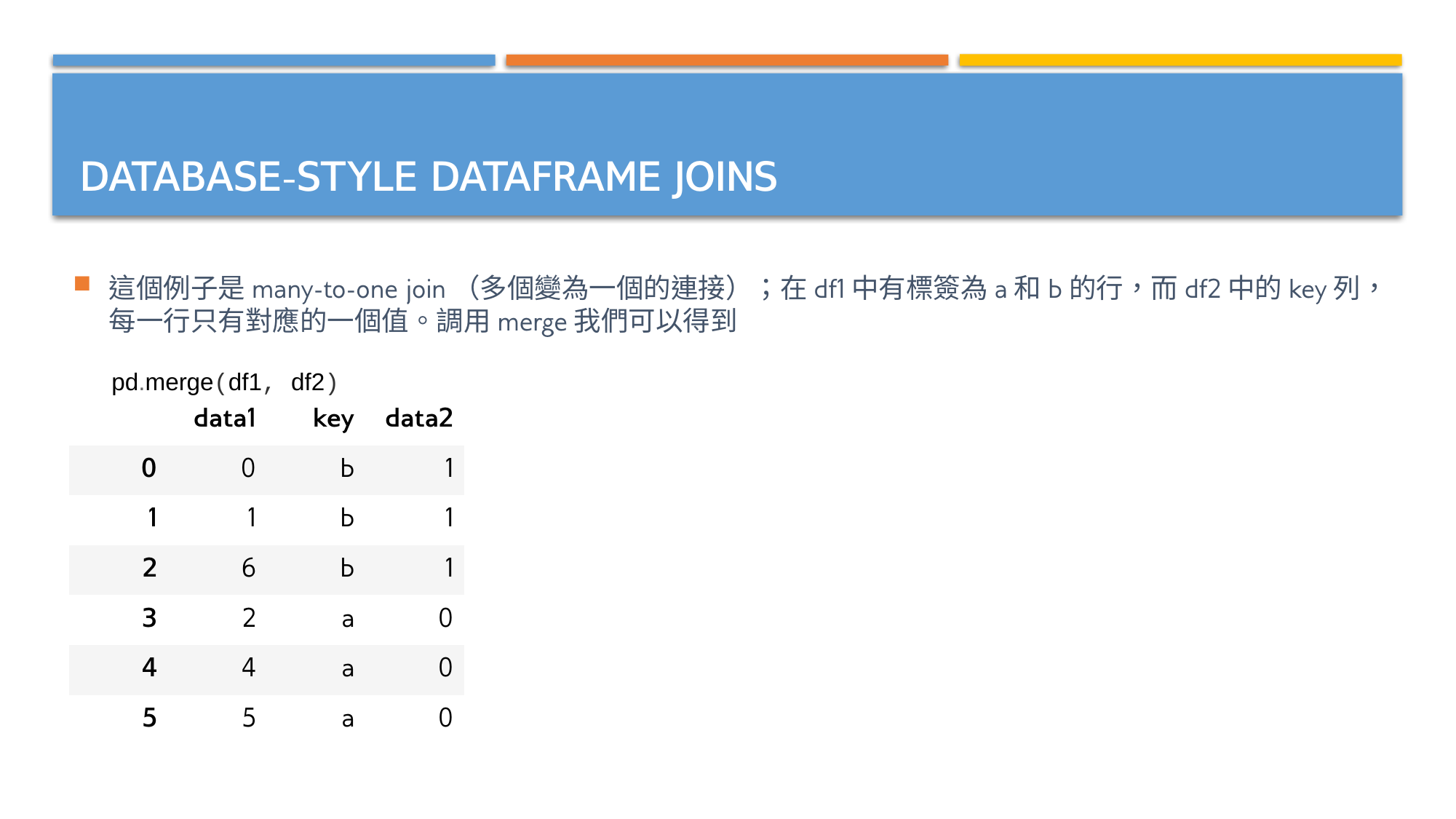

這個例子是many-to-one join（多個變為一個的連接）；在df1中有標簽為a和b的行，而df2中的key列，每一行只有對應的一個值。調用merge我們可以得到
# Database-Style DataFrame Joins
pd.merge(df1, df2)
|  | data1 | key | data2 |
| --- | --- | --- | --- |
| 0 | 0 | b | 1 |
| 1 | 1 | b | 1 |
| 2 | 6 | b | 1 |
| 3 | 2 | a | 0 |
| 4 | 4 | a | 0 |
| 5 | 5 | a | 0 |